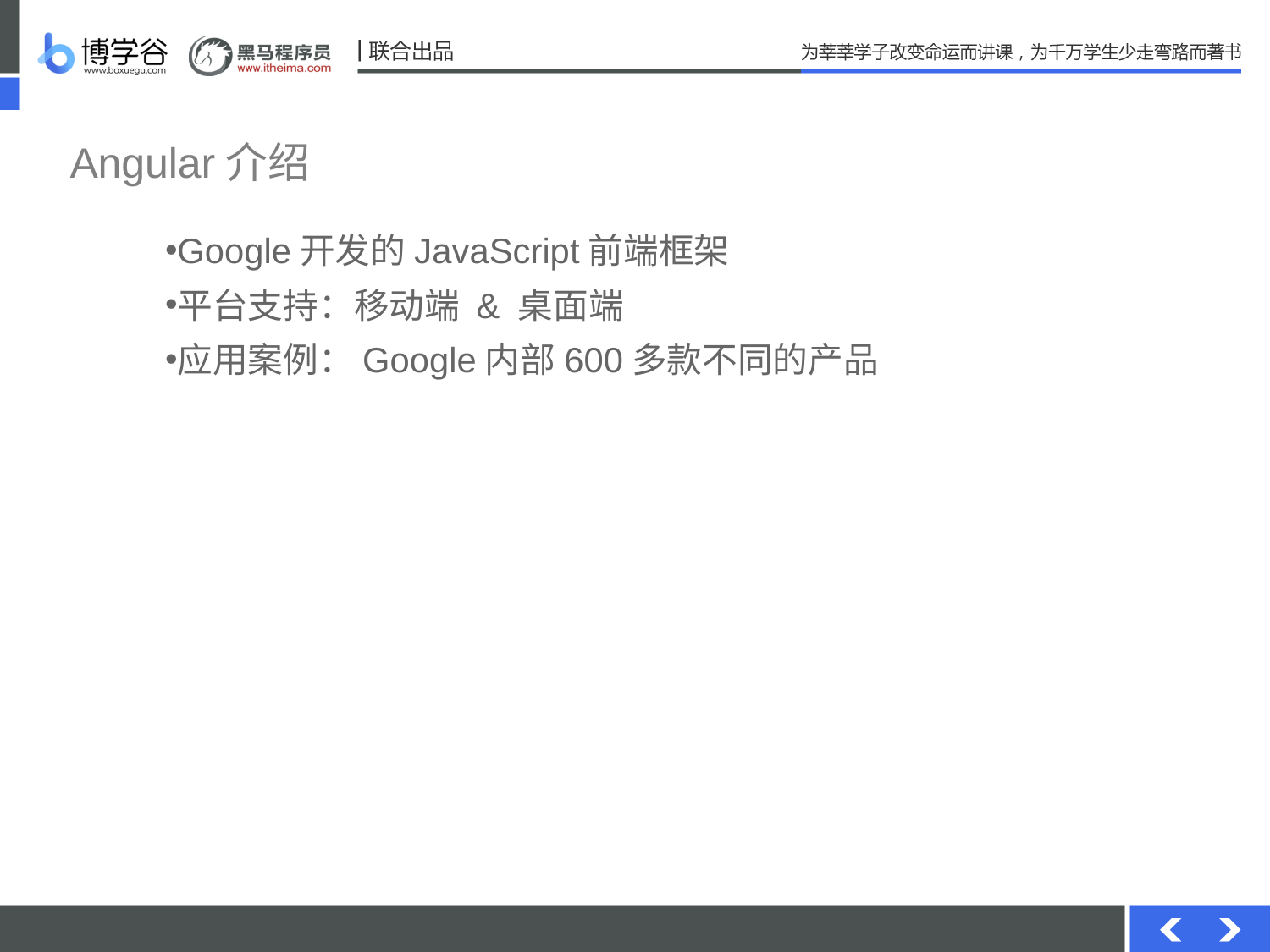

# Angular介绍
Google开发的JavaScript前端框架
平台支持：移动端 & 桌面端
应用案例：Google内部600多款不同的产品